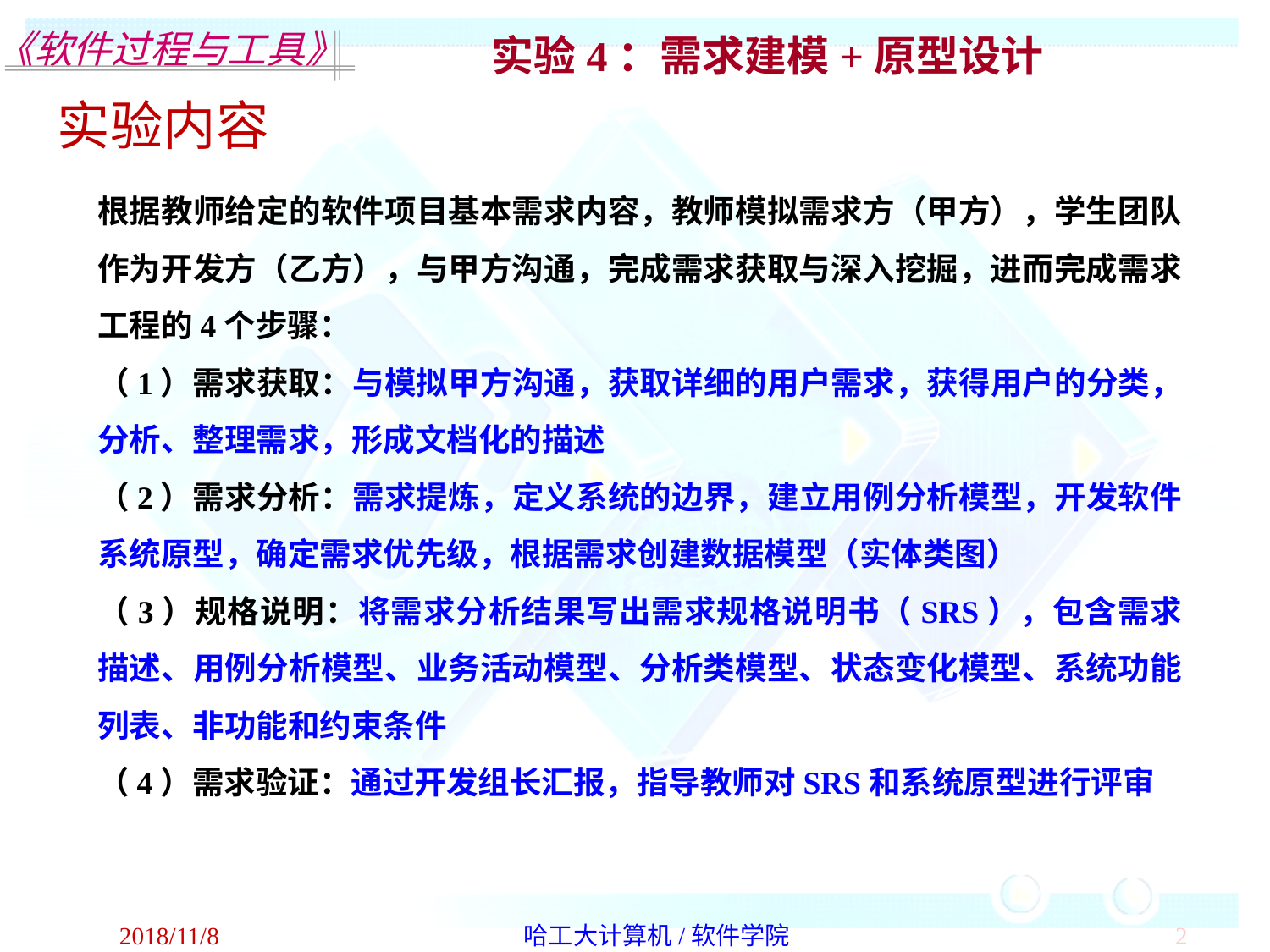

实验4：需求建模+原型设计
实验内容

根据教师给定的软件项目基本需求内容，教师模拟需求方（甲方），学生团队作为开发方（乙方），与甲方沟通，完成需求获取与深入挖掘，进而完成需求工程的4个步骤：
（1）需求获取：与模拟甲方沟通，获取详细的用户需求，获得用户的分类，分析、整理需求，形成文档化的描述
（2）需求分析：需求提炼，定义系统的边界，建立用例分析模型，开发软件系统原型，确定需求优先级，根据需求创建数据模型（实体类图）
（3）规格说明：将需求分析结果写出需求规格说明书（SRS），包含需求描述、用例分析模型、业务活动模型、分析类模型、状态变化模型、系统功能列表、非功能和约束条件
（4）需求验证：通过开发组长汇报，指导教师对SRS和系统原型进行评审